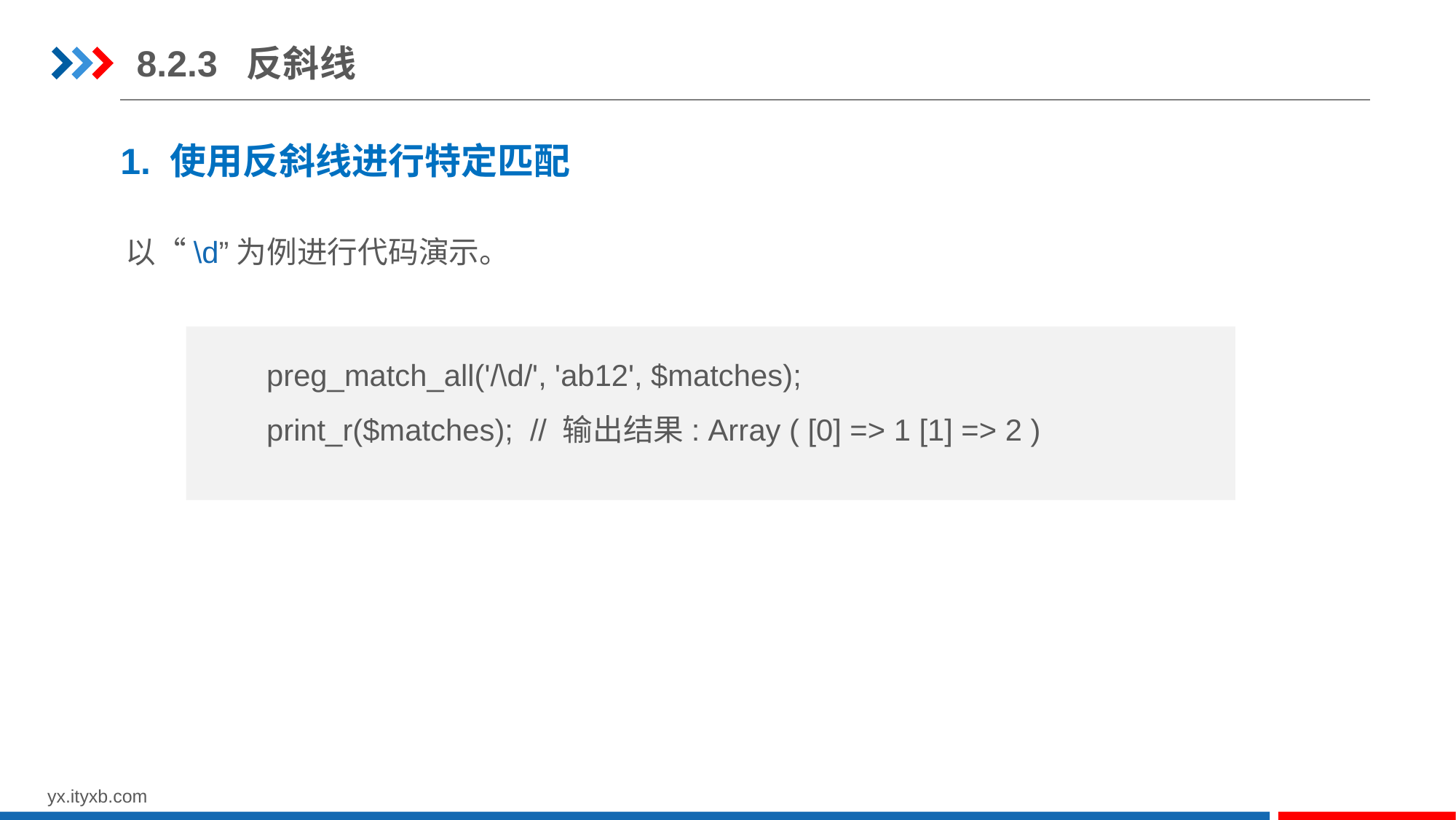

8.2.3  反斜线
1. 使用反斜线进行特定匹配

以“\d”为例进行代码演示。

preg_match_all('/\d/', 'ab12', $matches);
print_r($matches);  // 输出结果: Array ( [0] => 1 [1] => 2 )